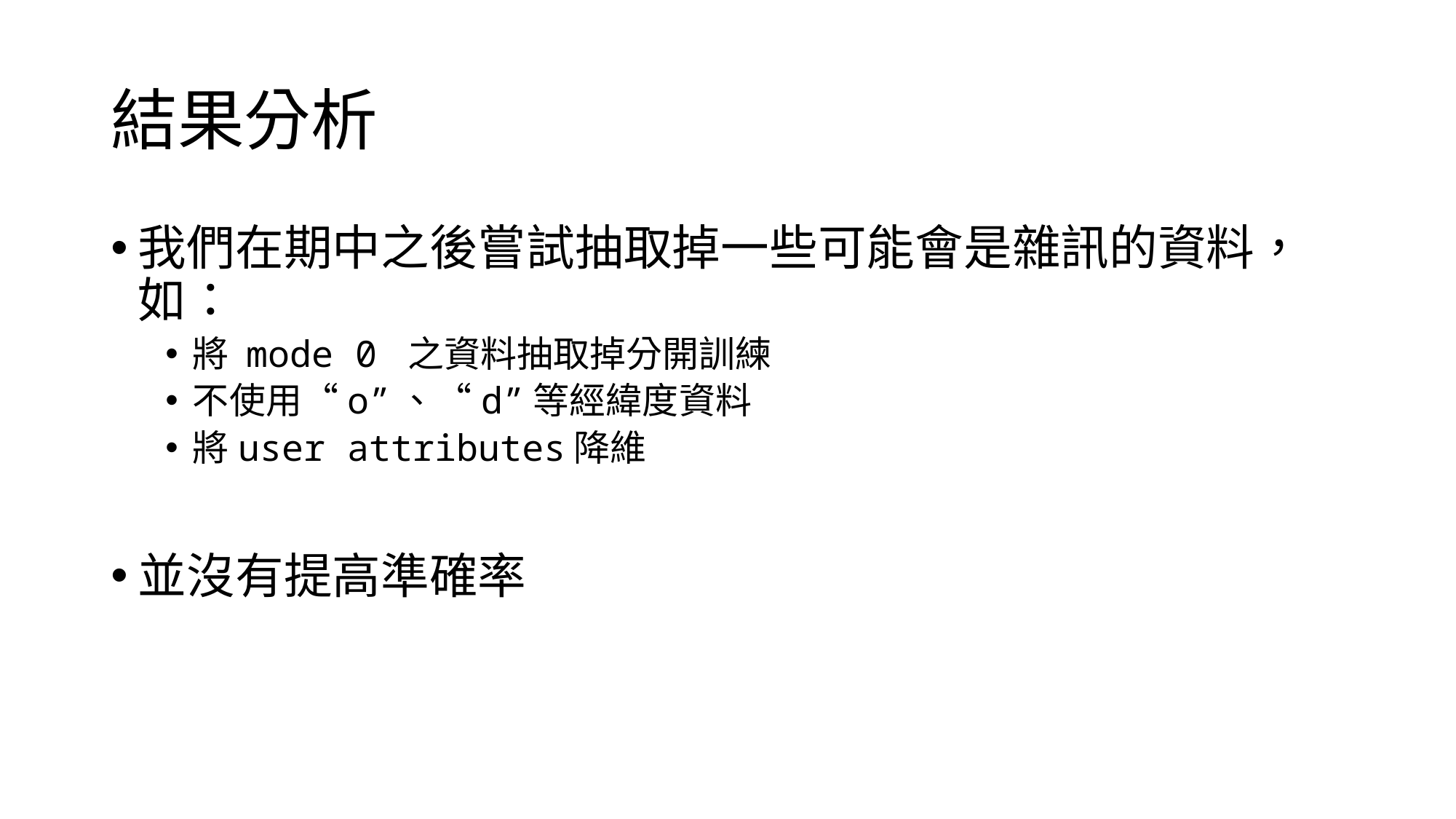

# 結果分析
我們在期中之後嘗試抽取掉一些可能會是雜訊的資料，如：
將 mode 0 之資料抽取掉分開訓練
不使用“o”、“d”等經緯度資料
將user attributes降維

並沒有提高準確率